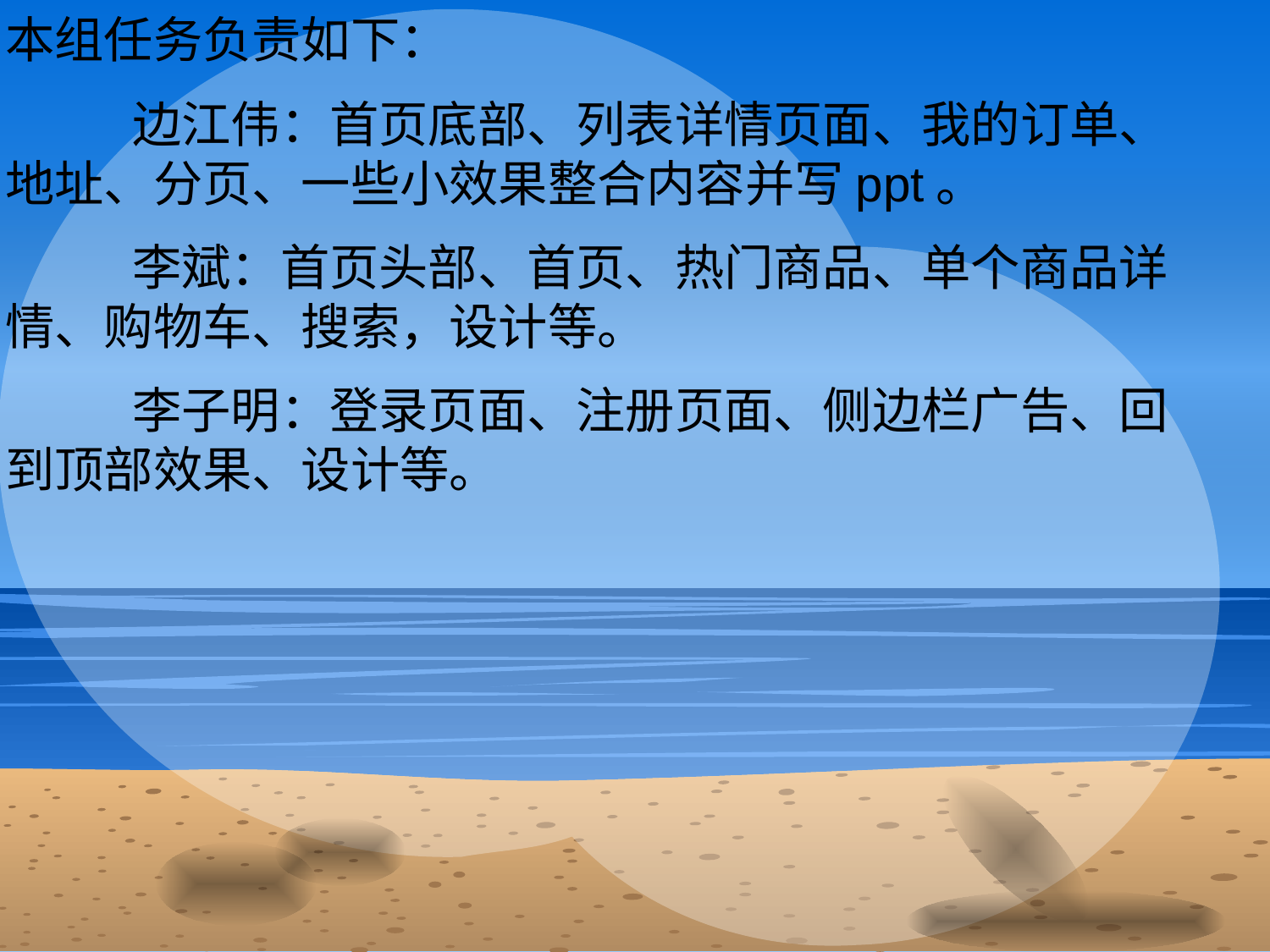

本组任务负责如下：
	边江伟：首页底部、列表详情页面、我的订单、地址、分页、一些小效果整合内容并写ppt。
	李斌：首页头部、首页、热门商品、单个商品详情、购物车、搜索，设计等。
	李子明：登录页面、注册页面、侧边栏广告、回到顶部效果、设计等。